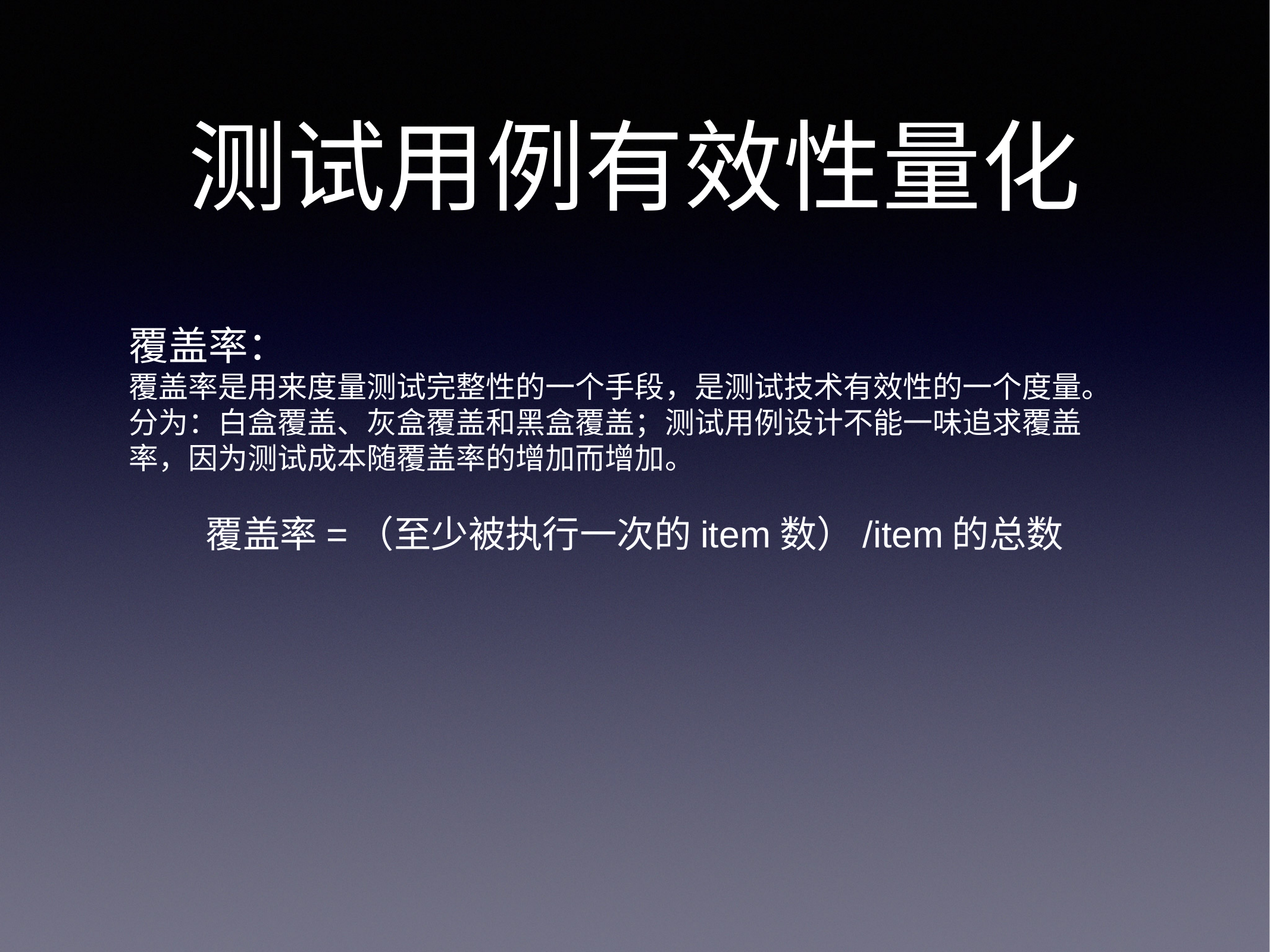

# 测试用例有效性量化
覆盖率：
覆盖率是用来度量测试完整性的一个手段，是测试技术有效性的一个度量。分为：白盒覆盖、灰盒覆盖和黑盒覆盖；测试用例设计不能一味追求覆盖率，因为测试成本随覆盖率的增加而增加。

覆盖率=（至少被执行一次的item数）/item的总数